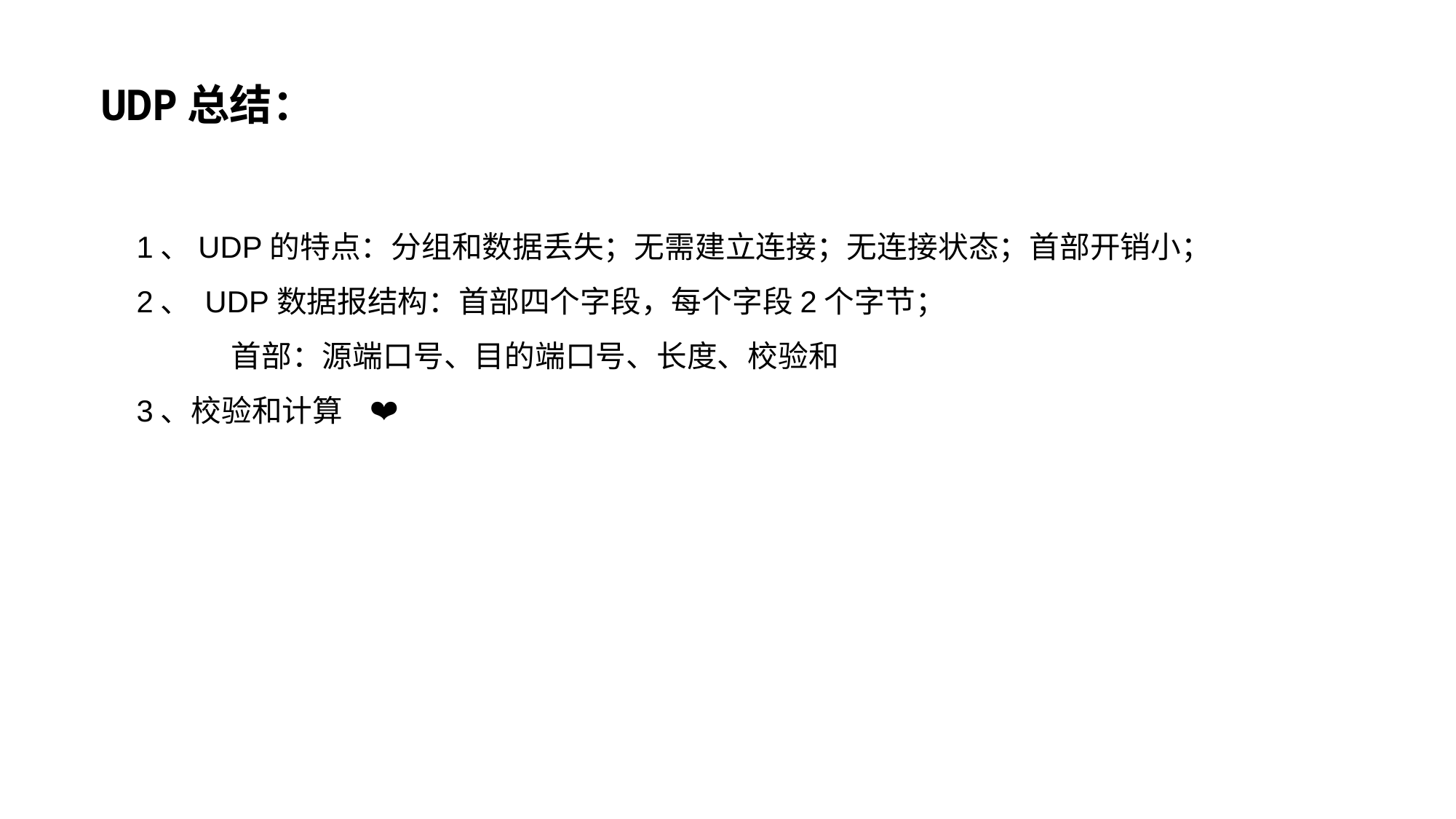

UDP总结：
1、UDP的特点：分组和数据丢失；无需建立连接；无连接状态；首部开销小；
2、 UDP数据报结构：首部四个字段，每个字段2个字节；
             首部：源端口号、目的端口号、长度、校验和
3、校验和计算    ❤️